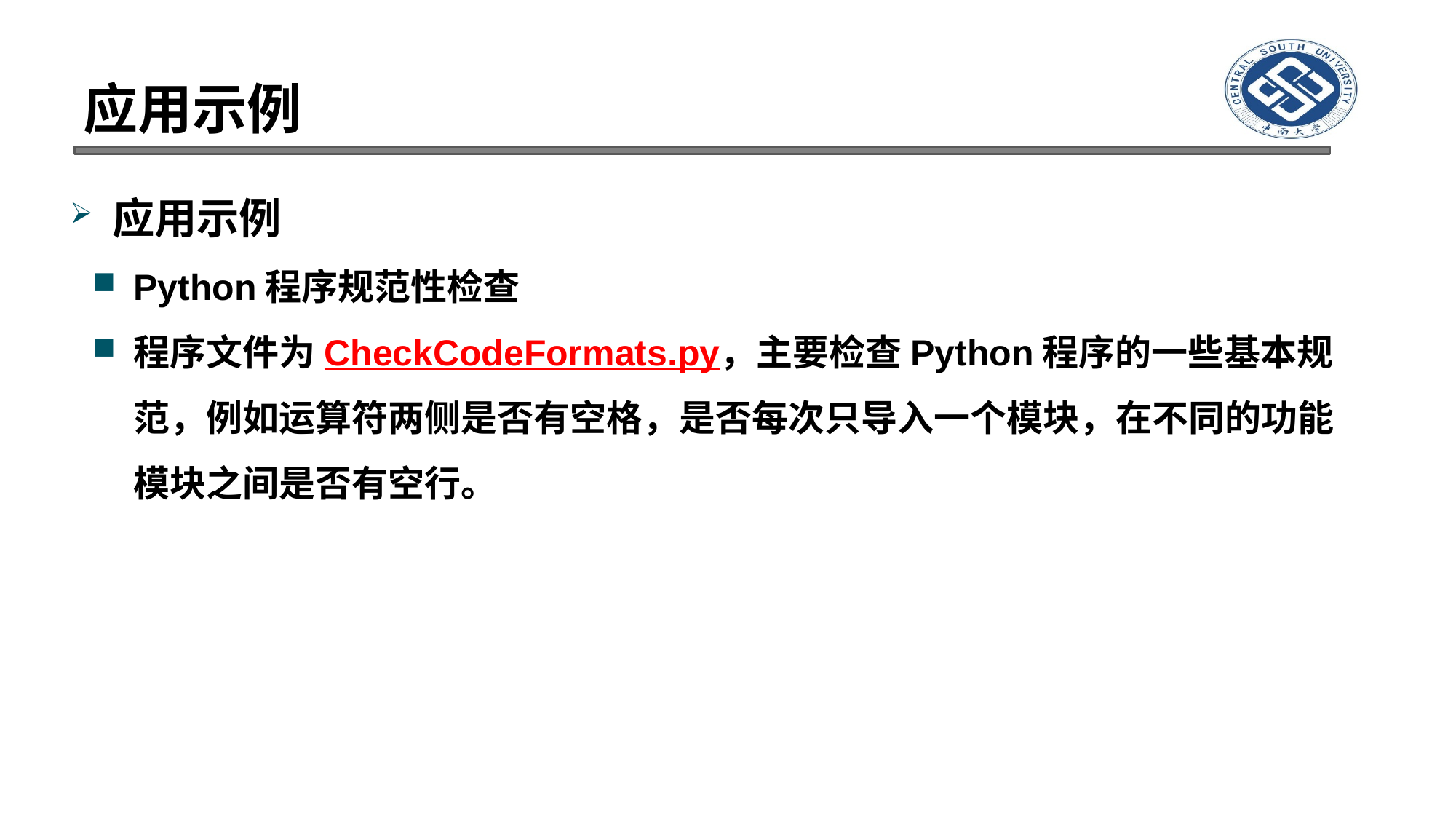

# 应用示例
应用示例
Python程序规范性检查
程序文件为CheckCodeFormats.py，主要检查Python程序的一些基本规范，例如运算符两侧是否有空格，是否每次只导入一个模块，在不同的功能模块之间是否有空行。